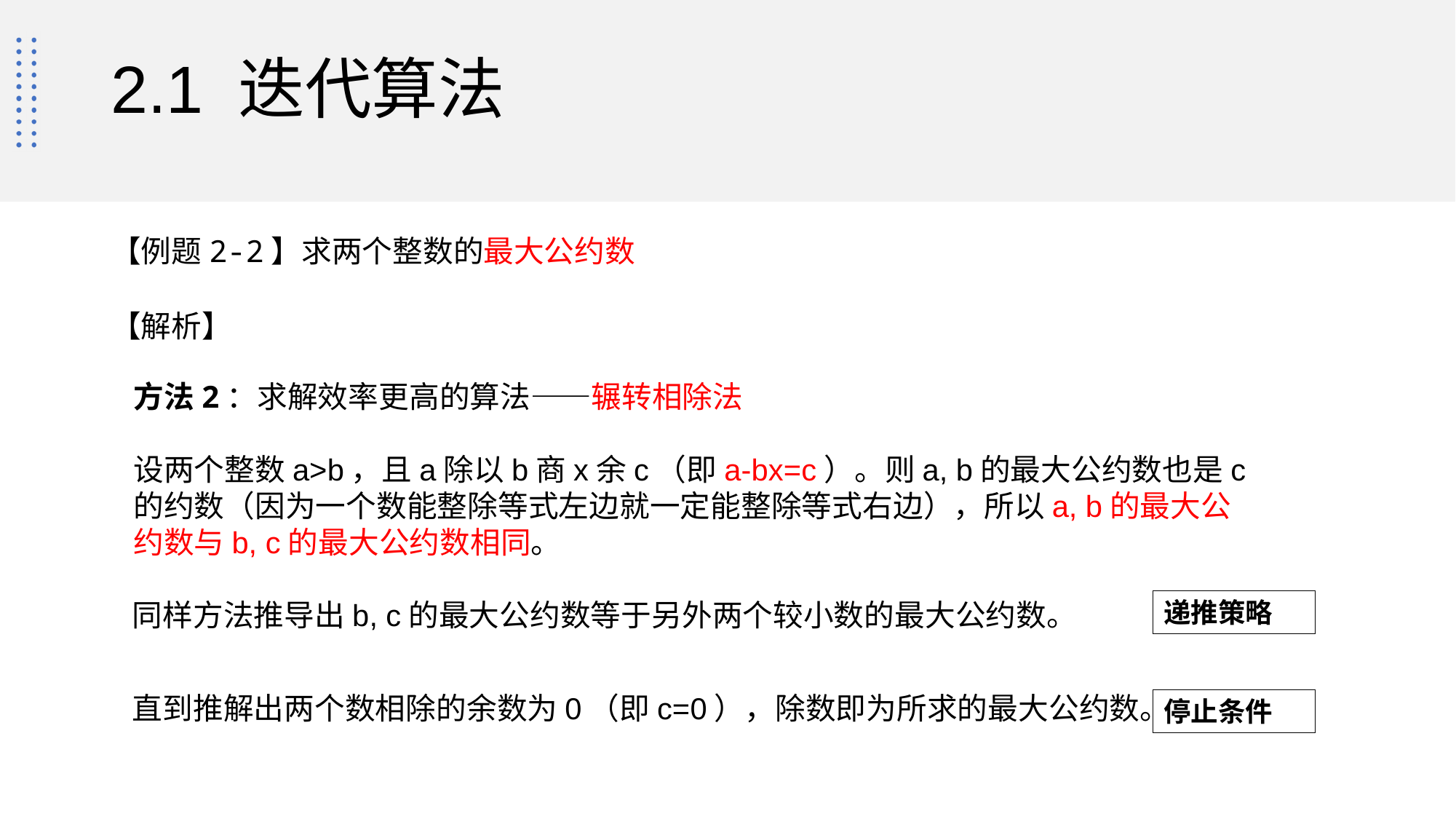

# 2.1 迭代算法
【例题2-2】求两个整数的最大公约数
【解析】
方法2：求解效率更高的算法——辗转相除法

设两个整数a>b，且a除以b商x余c（即a-bx=c）。则a, b的最大公约数也是c的约数（因为一个数能整除等式左边就一定能整除等式右边），所以a, b的最大公约数与b, c的最大公约数相同。
同样方法推导出b, c的最大公约数等于另外两个较小数的最大公约数。
递推策略
直到推解出两个数相除的余数为0（即c=0），除数即为所求的最大公约数。
停止条件